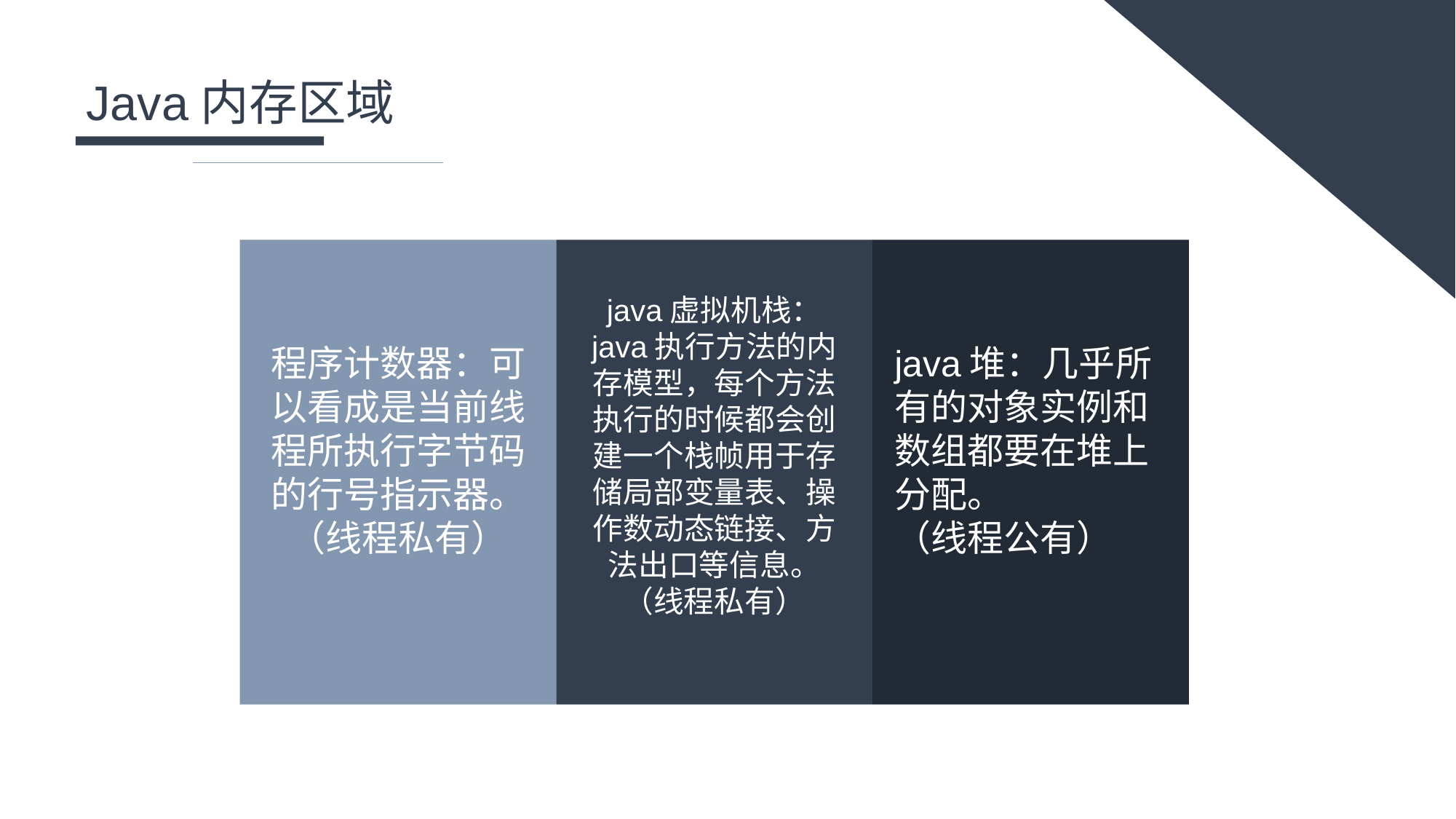

Java内存区域

java虚拟机栈：
java执行方法的内存模型，每个方法执行的时候都会创建一个栈帧用于存储局部变量表、操作数动态链接、方法出口等信息。
（线程私有）

程序计数器：可以看成是当前线程所执行字节码的行号指示器。（线程私有）
java堆：几乎所有的对象实例和数组都要在堆上分配。
（线程公有）